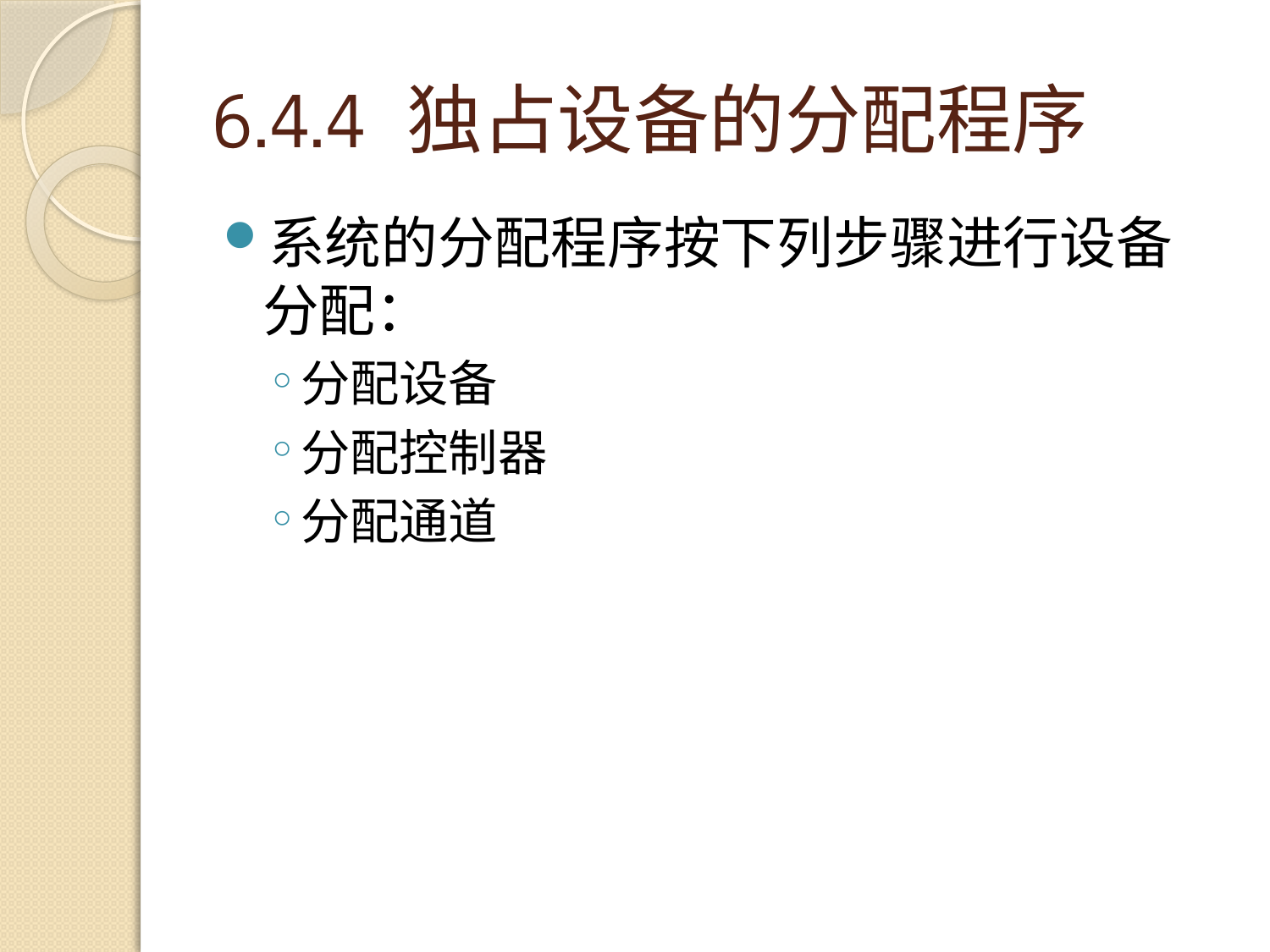

# 6.4.4 独占设备的分配程序
系统的分配程序按下列步骤进行设备分配：
分配设备
分配控制器
分配通道